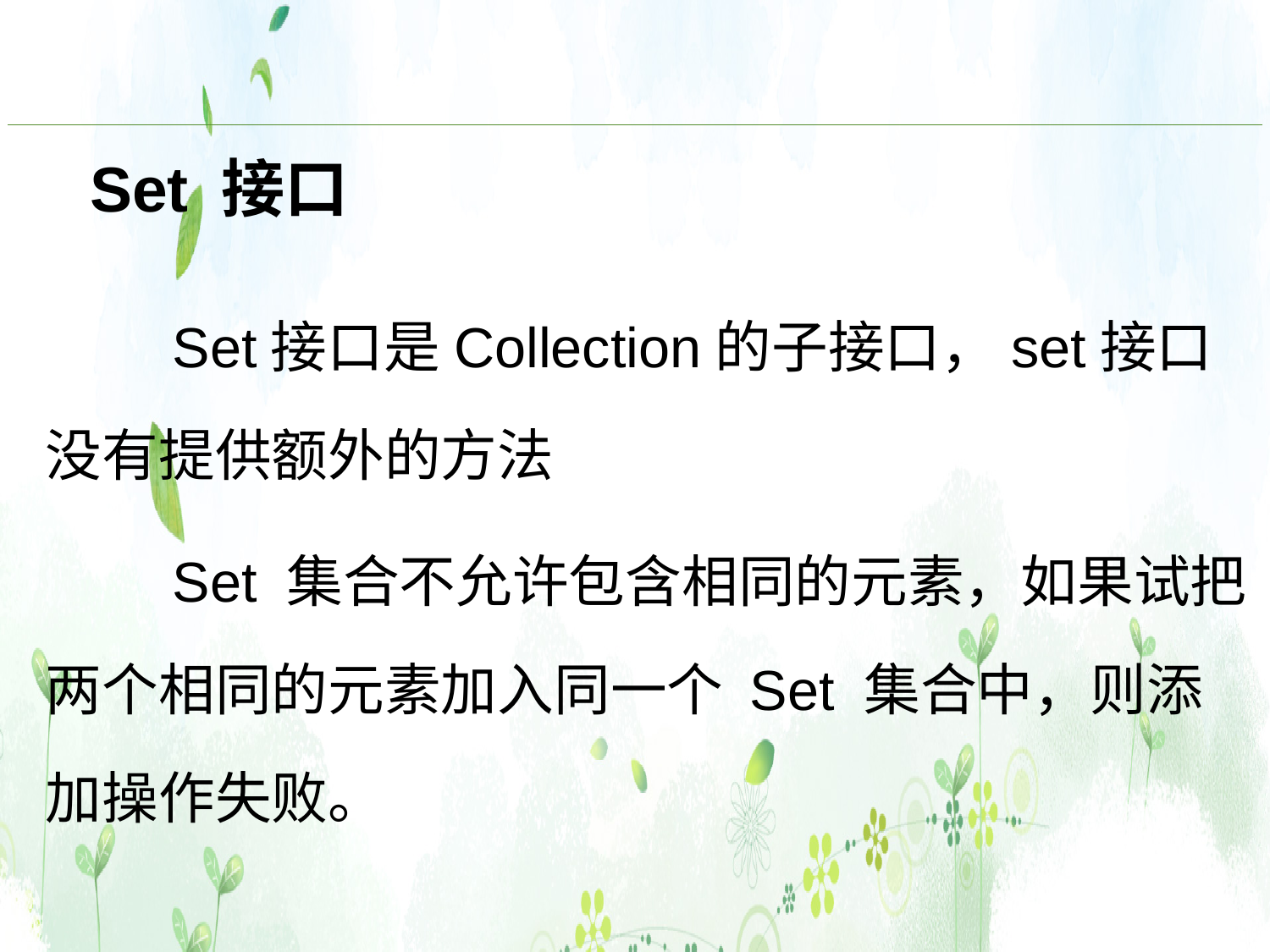

# Set 接口
	Set接口是Collection的子接口，set接口没有提供额外的方法
	Set 集合不允许包含相同的元素，如果试把两个相同的元素加入同一个 Set 集合中，则添加操作失败。